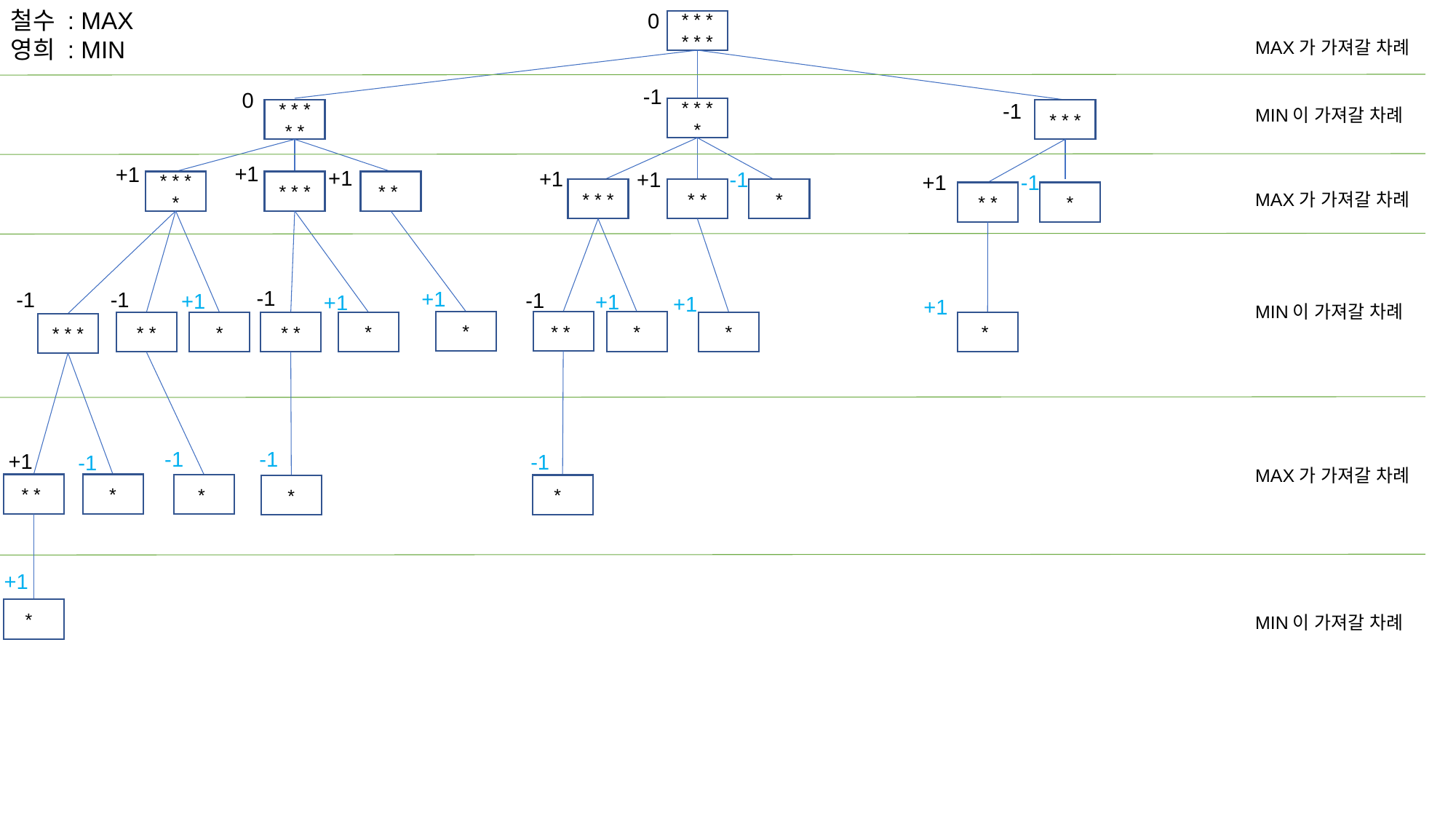

철수 : MAX
영희 : MIN
0
* * *
* * *
MAX가 가져갈 차례
-1
0
-1
* * *
*
MIN이 가져갈 차례
* * *
* *
* * *
+1
+1
+1
+1
+1
-1
+1
-1
* *
* * *
* * *
*
*
* *
* * *
*
* *
MAX가 가져갈 차례
-1
+1
-1
-1
-1
+1
+1
+1
+1
+1
MIN이 가져갈 차례
*
* *
*
*
*
*
* *
*
* *
* * *
-1
-1
+1
-1
-1
MAX가 가져갈 차례
* *
*
*
*
*
+1
*
MIN이 가져갈 차례